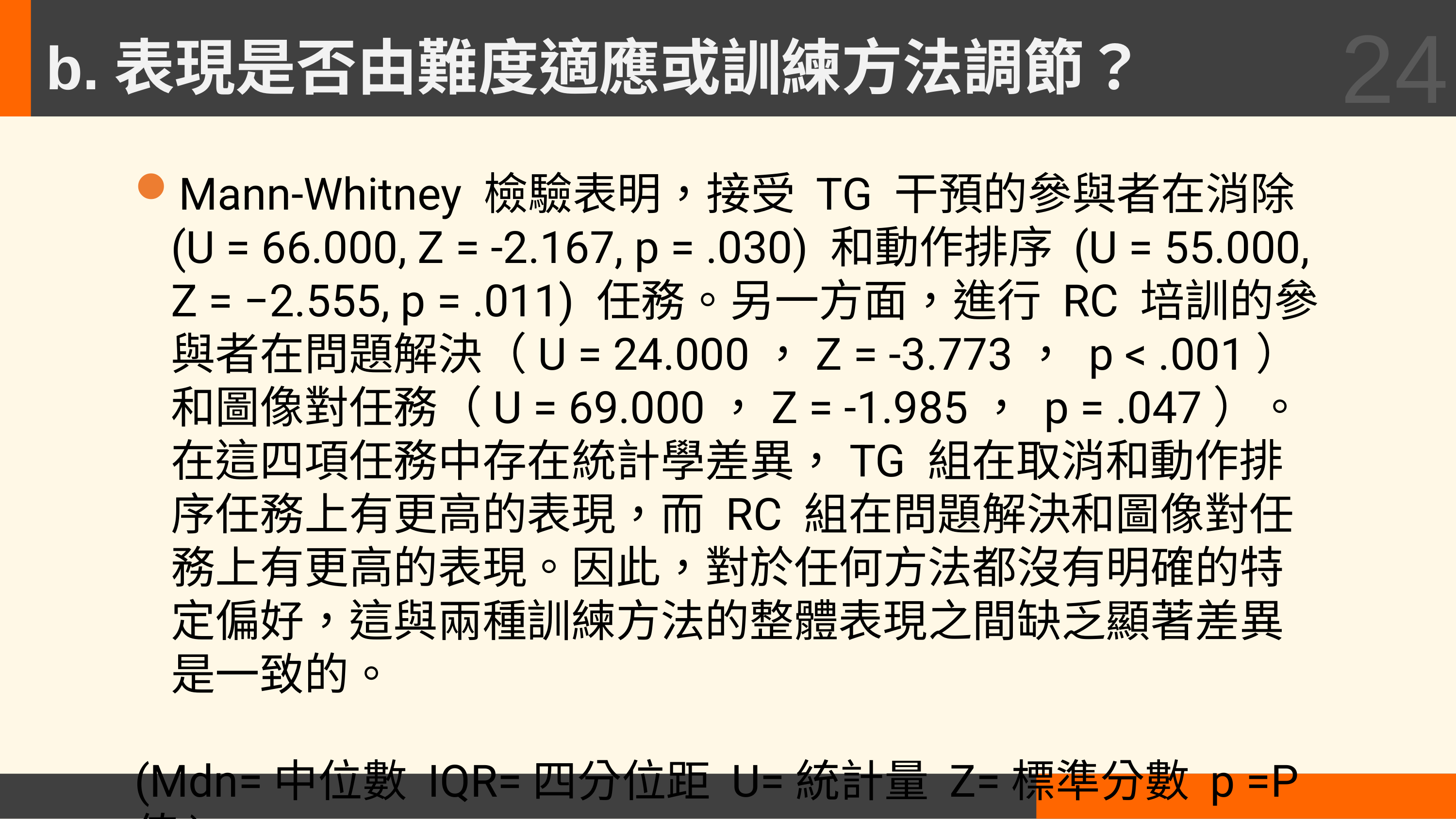

24
# b.表現是否由難度適應或訓練方法調節？
Mann-Whitney 檢驗表明，接受 TG 干預的參與者在消除 (U = 66.000, Z = -2.167, p = .030) 和動作排序 (U = 55.000, Z = −2.555, p = .011) 任務。另一方面，進行 RC 培訓的參與者在問題解決（U = 24.000，Z = -3.773， p < .001）和圖像對任務（U = 69.000，Z = -1.985， p = .047）。在這四項任務中存在統計學差異，TG 組在取消和動作排序任務上有更高的表現，而 RC 組在問題解決和圖像對任務上有更高的表現。因此，對於任何方法都沒有明確的特定偏好，這與兩種訓練方法的整體表現之間缺乏顯著差異是一致的。

(Mdn=中位數 IQR=四分位距 U=統計量 Z=標準分數 p =P值)